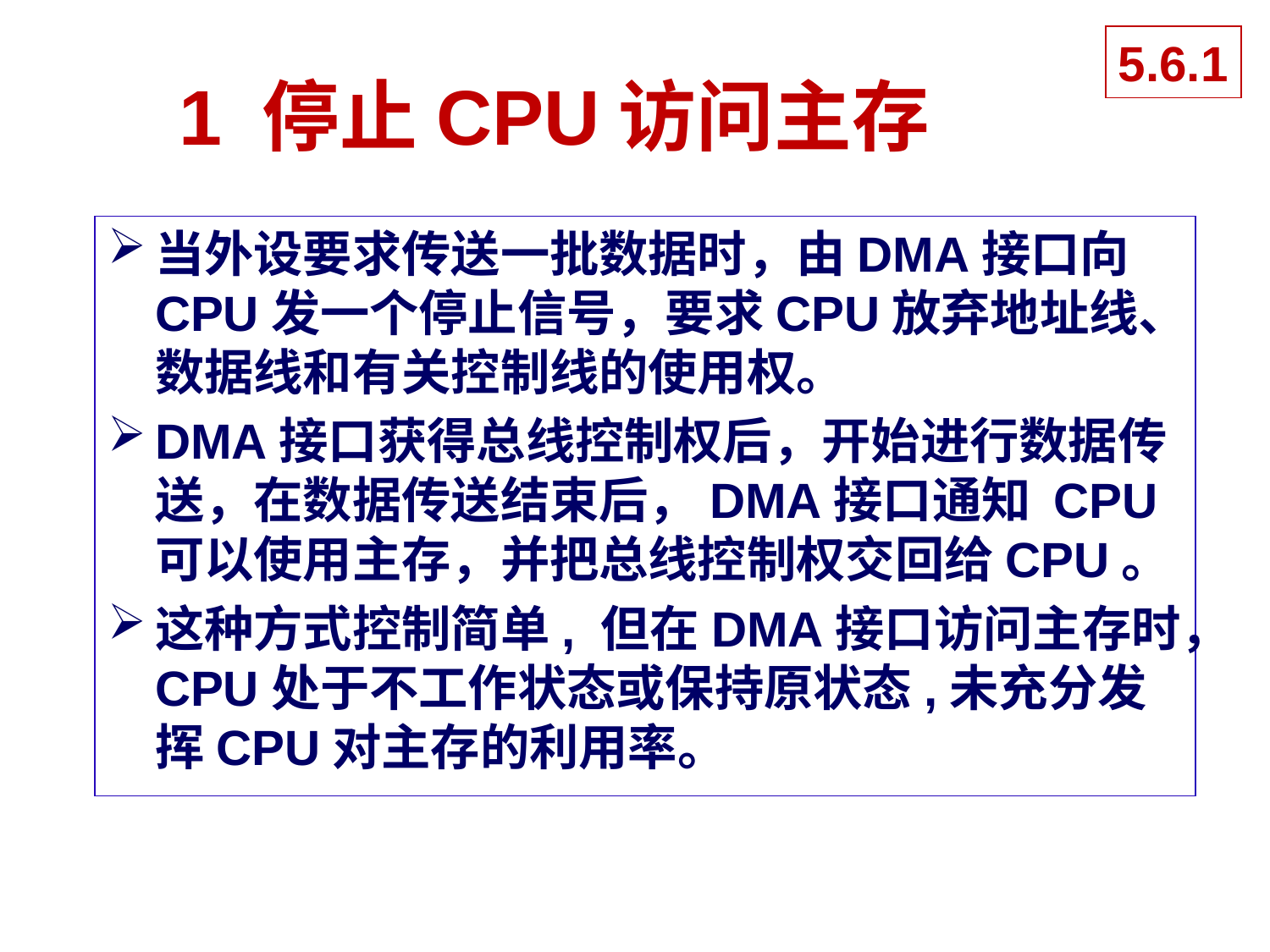

5.6.1
# 1 停止CPU访问主存
当外设要求传送一批数据时，由DMA接口向CPU发一个停止信号，要求CPU放弃地址线、数据线和有关控制线的使用权。
DMA接口获得总线控制权后，开始进行数据传送，在数据传送结束后，DMA接口通知 CPU可以使用主存，并把总线控制权交回给CPU。
这种方式控制简单, 但在DMA接口访问主存时，CPU处于不工作状态或保持原状态,未充分发挥CPU对主存的利用率。